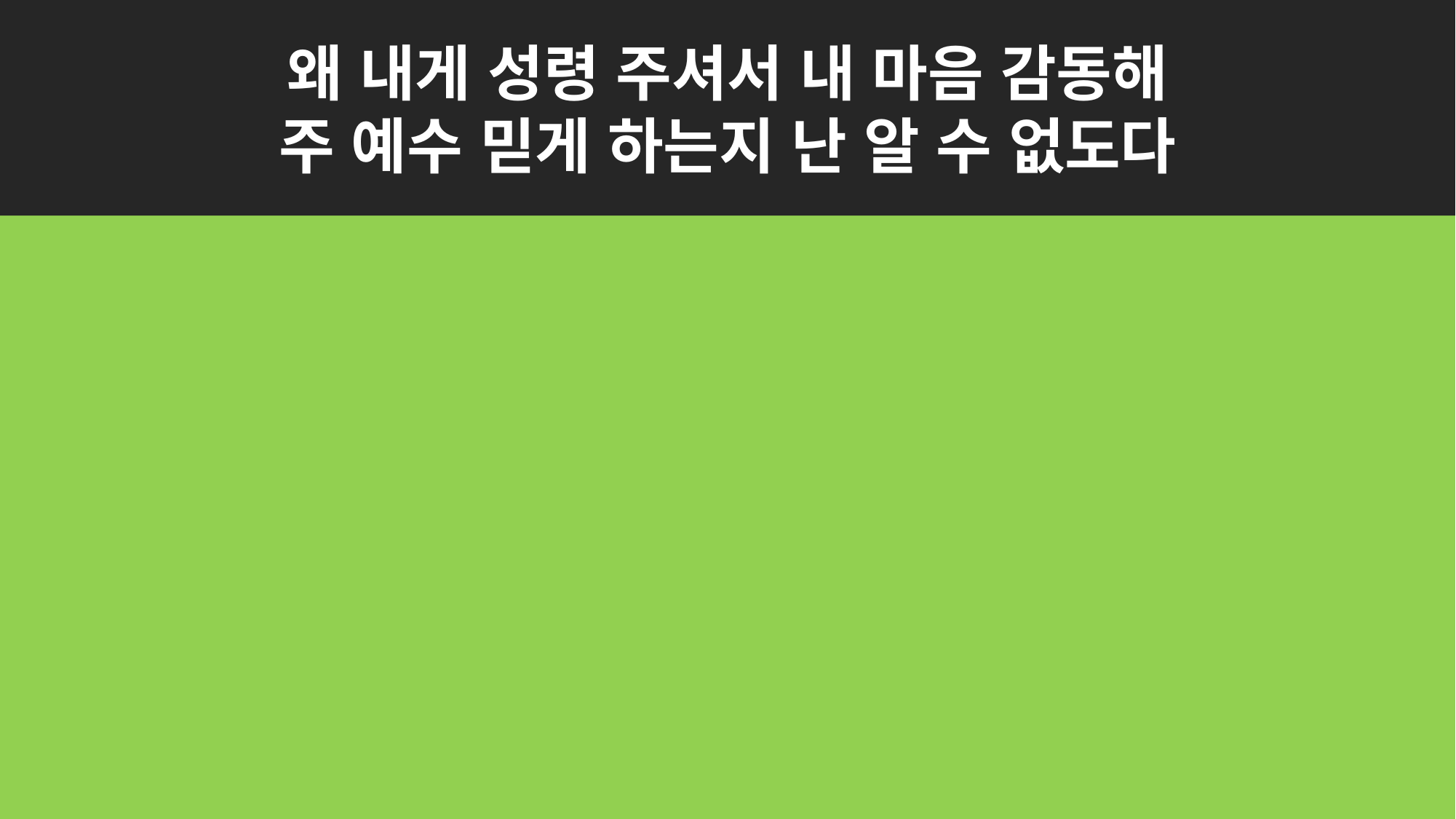

왜 내게 성령 주셔서 내 마음 감동해
주 예수 믿게 하는지 난 알 수 없도다